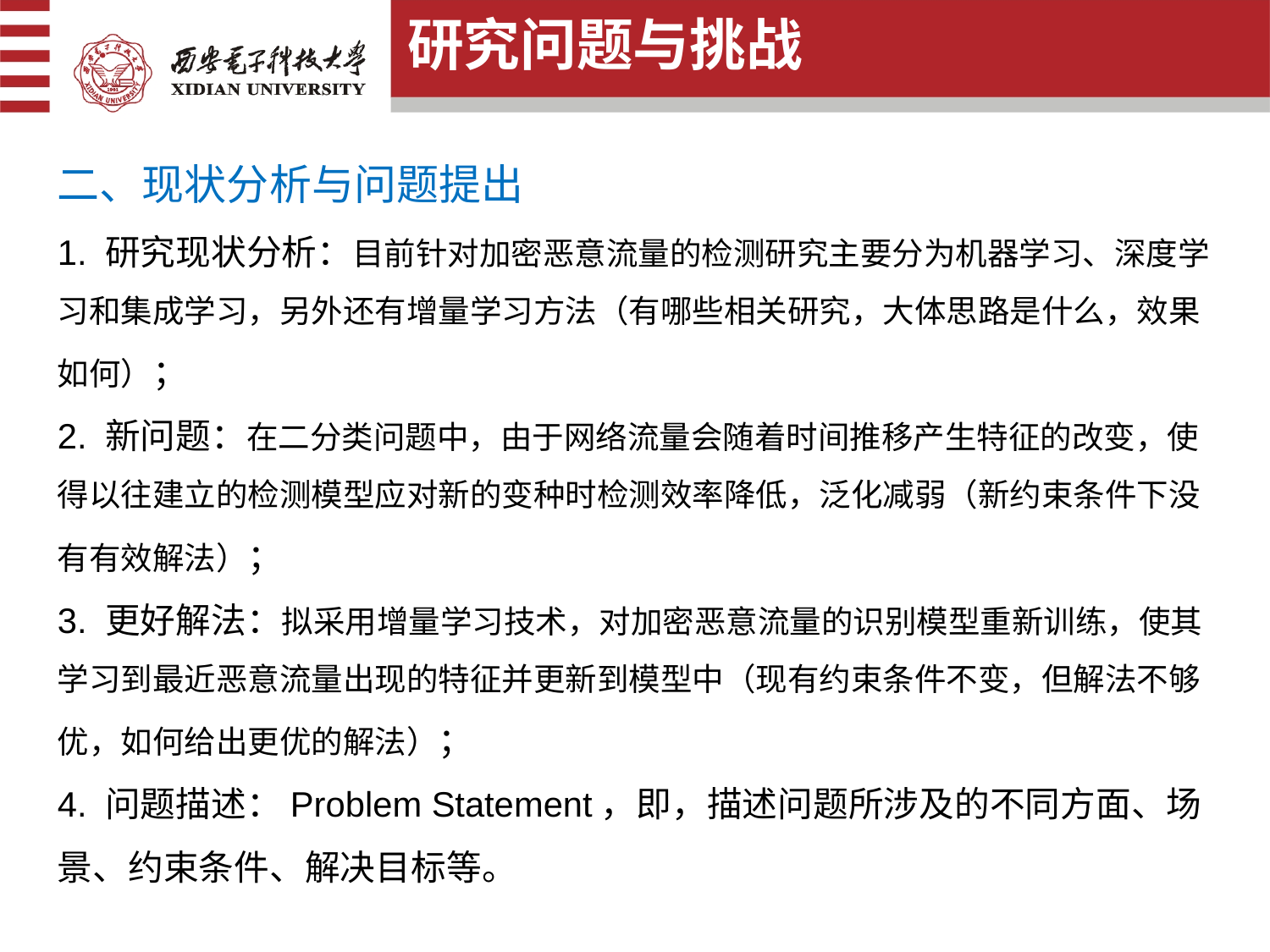

研究问题与挑战
二、现状分析与问题提出
1. 研究现状分析：目前针对加密恶意流量的检测研究主要分为机器学习、深度学习和集成学习，另外还有增量学习方法（有哪些相关研究，大体思路是什么，效果如何）；
2. 新问题：在二分类问题中，由于网络流量会随着时间推移产生特征的改变，使得以往建立的检测模型应对新的变种时检测效率降低，泛化减弱（新约束条件下没有有效解法）；
3. 更好解法：拟采用增量学习技术，对加密恶意流量的识别模型重新训练，使其学习到最近恶意流量出现的特征并更新到模型中（现有约束条件不变，但解法不够优，如何给出更优的解法）；
4. 问题描述：Problem Statement，即，描述问题所涉及的不同方面、场景、约束条件、解决目标等。